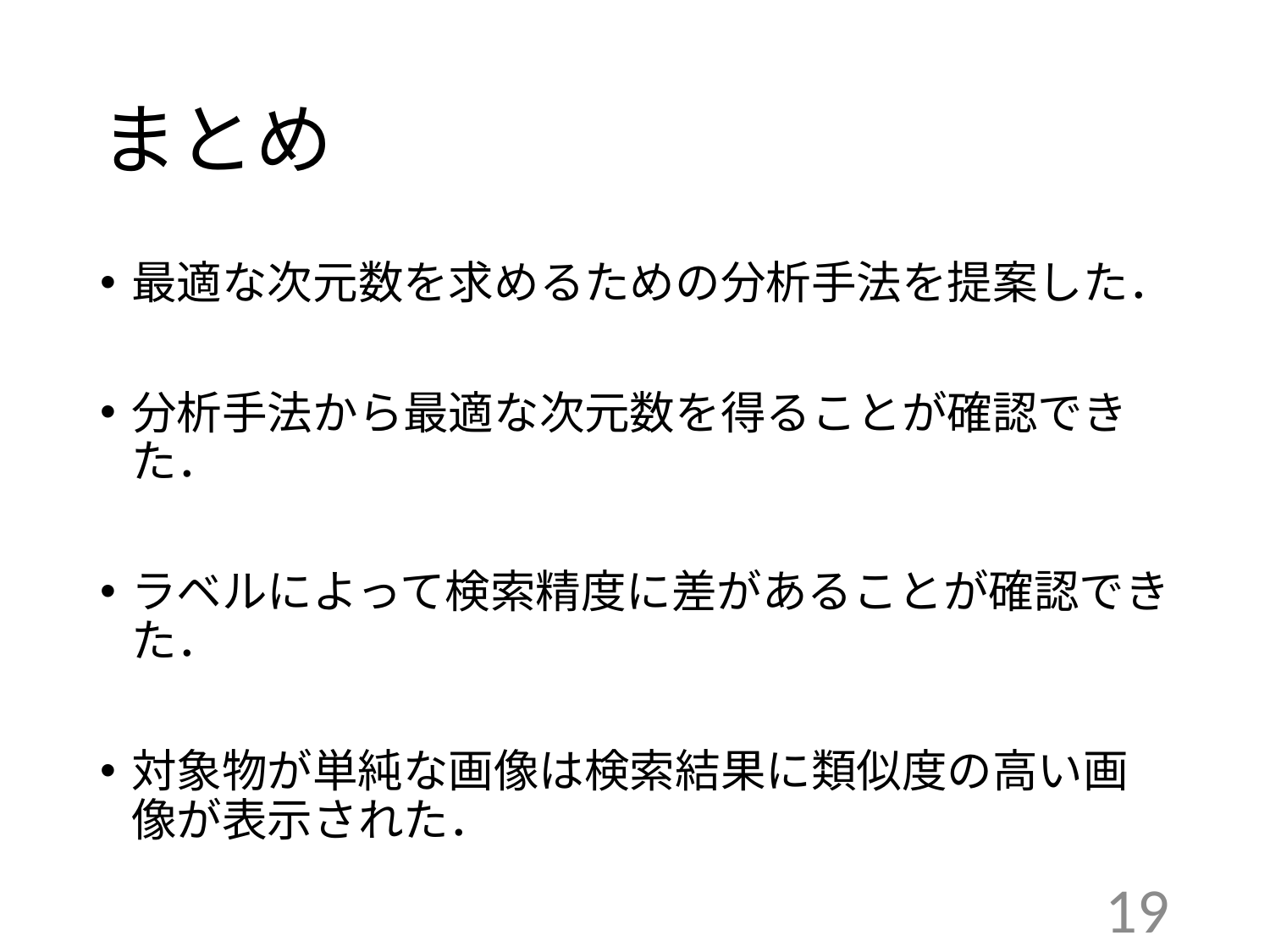

# まとめ
最適な次元数を求めるための分析手法を提案した．

分析手法から最適な次元数を得ることが確認できた．

ラベルによって検索精度に差があることが確認できた．

対象物が単純な画像は検索結果に類似度の高い画像が表示された．

19